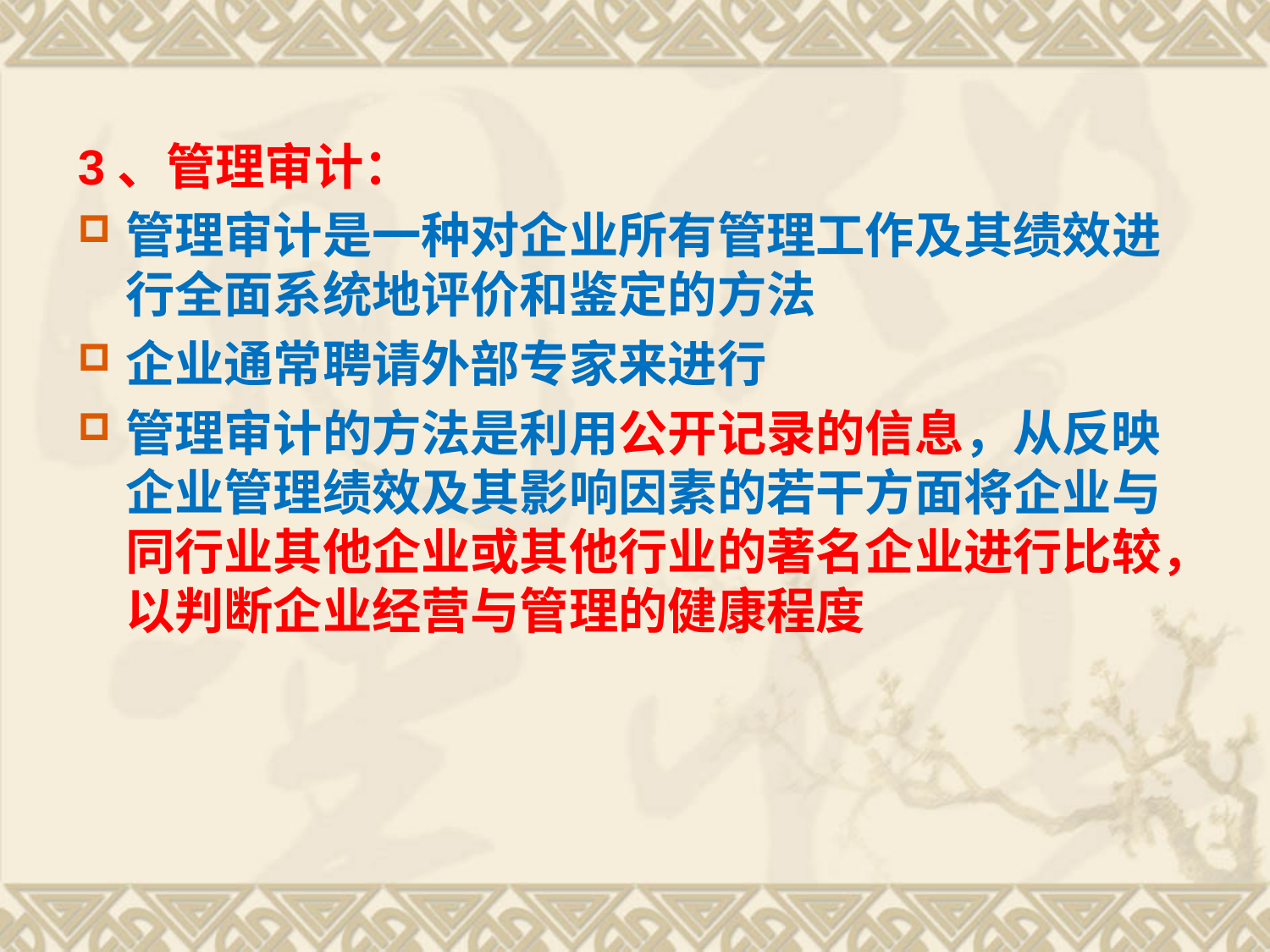

3、管理审计：
管理审计是一种对企业所有管理工作及其绩效进行全面系统地评价和鉴定的方法
企业通常聘请外部专家来进行
管理审计的方法是利用公开记录的信息，从反映企业管理绩效及其影响因素的若干方面将企业与同行业其他企业或其他行业的著名企业进行比较，以判断企业经营与管理的健康程度